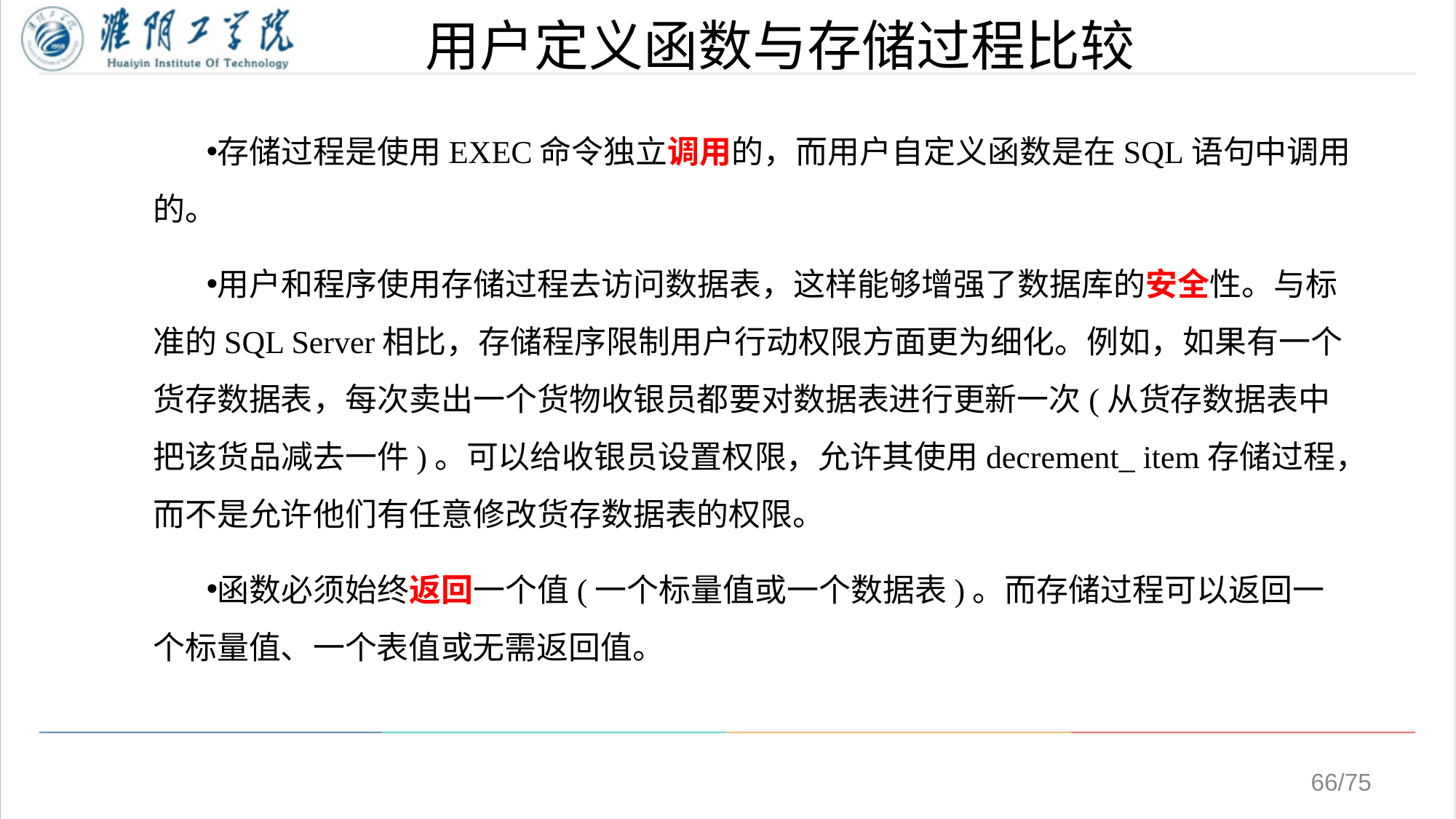

# 用户定义函数与存储过程比较
存储过程是使用EXEC命令独立调用的，而用户自定义函数是在SQL语句中调用的。
用户和程序使用存储过程去访问数据表，这样能够增强了数据库的安全性。与标准的SQL Server相比，存储程序限制用户行动权限方面更为细化。例如，如果有一个货存数据表，每次卖出一个货物收银员都要对数据表进行更新一次(从货存数据表中把该货品减去一件)。可以给收银员设置权限，允许其使用decrement_ item存储过程，而不是允许他们有任意修改货存数据表的权限。
函数必须始终返回一个值(一个标量值或一个数据表)。而存储过程可以返回一个标量值、一个表值或无需返回值。

66/75